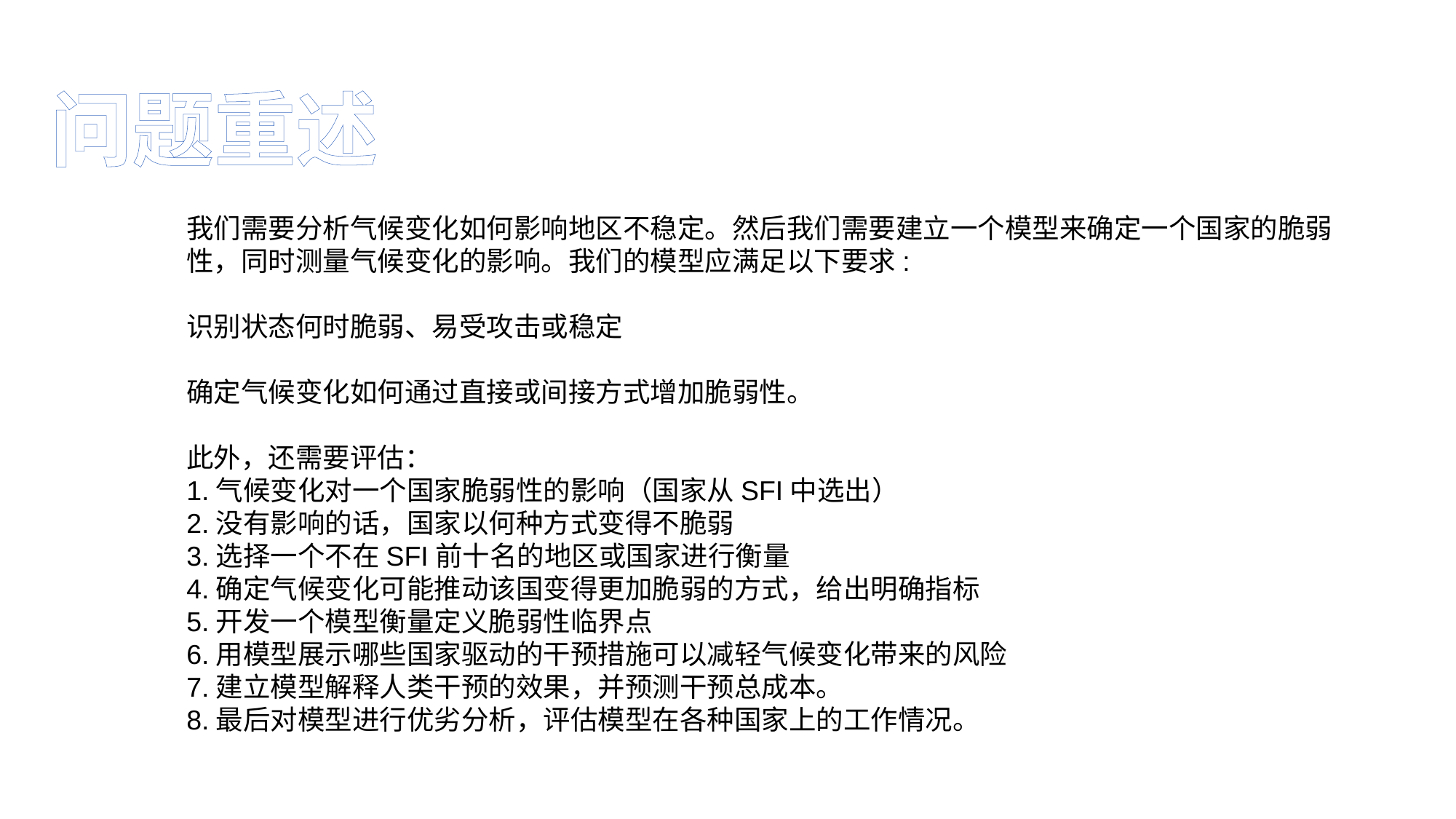

问题重述
我们需要分析气候变化如何影响地区不稳定。然后我们需要建立一个模型来确定一个国家的脆弱性，同时测量气候变化的影响。我们的模型应满足以下要求:

识别状态何时脆弱、易受攻击或稳定

确定气候变化如何通过直接或间接方式增加脆弱性。

此外，还需要评估：
1.气候变化对一个国家脆弱性的影响（国家从SFI中选出）
2.没有影响的话，国家以何种方式变得不脆弱
3.选择一个不在SFI前十名的地区或国家进行衡量
4.确定气候变化可能推动该国变得更加脆弱的方式，给出明确指标
5.开发一个模型衡量定义脆弱性临界点
6.用模型展示哪些国家驱动的干预措施可以减轻气候变化带来的风险
7.建立模型解释人类干预的效果，并预测干预总成本。
8.最后对模型进行优劣分析，评估模型在各种国家上的工作情况。